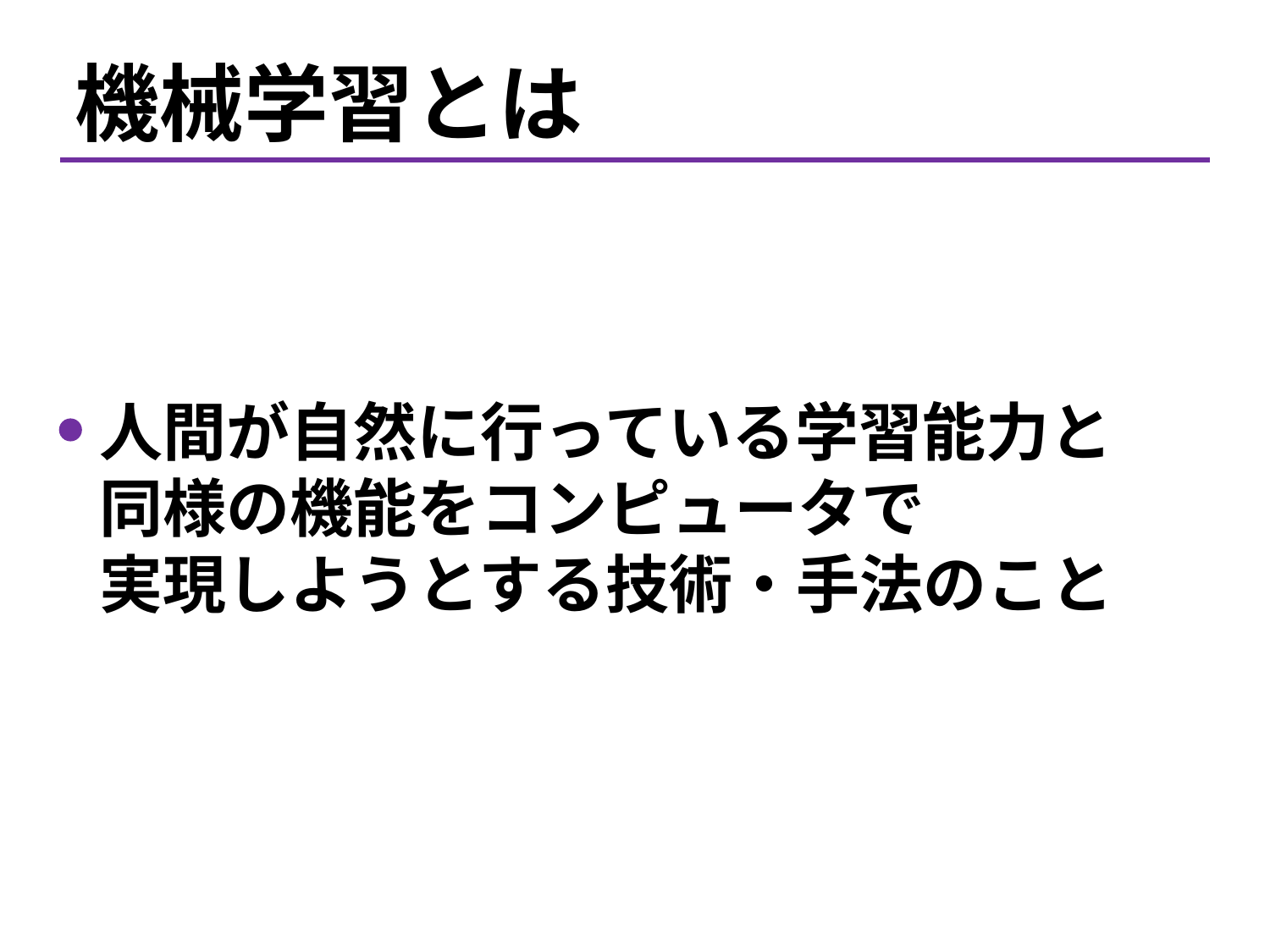

機械学習とは
人間が自然に行っている学習能力と
同様の機能をコンピュータで
実現しようとする技術・手法のこと